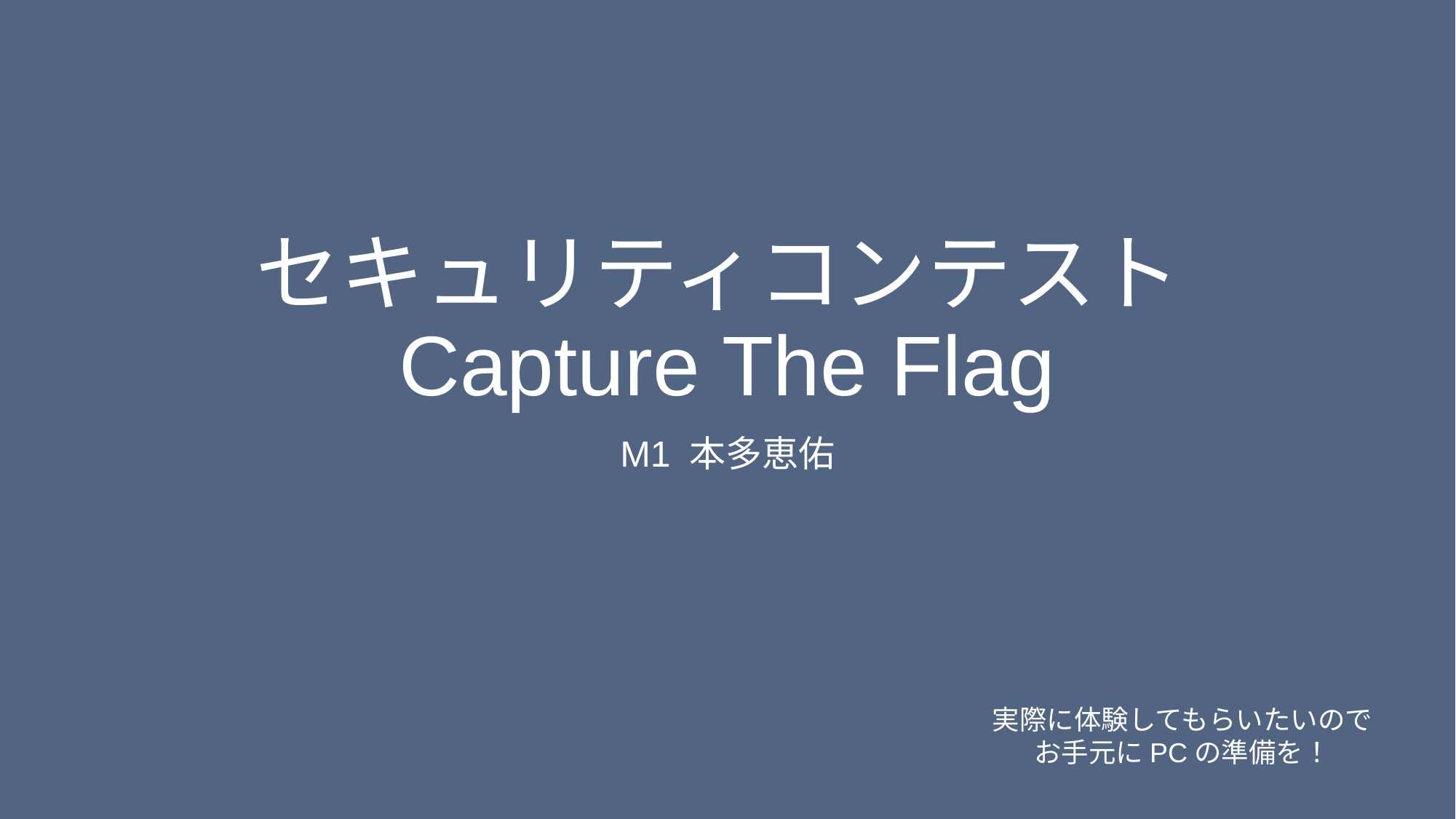

# セキュリティコンテストCapture The Flag
M1 本多恵佑
実際に体験してもらいたいので
お手元にPCの準備を！